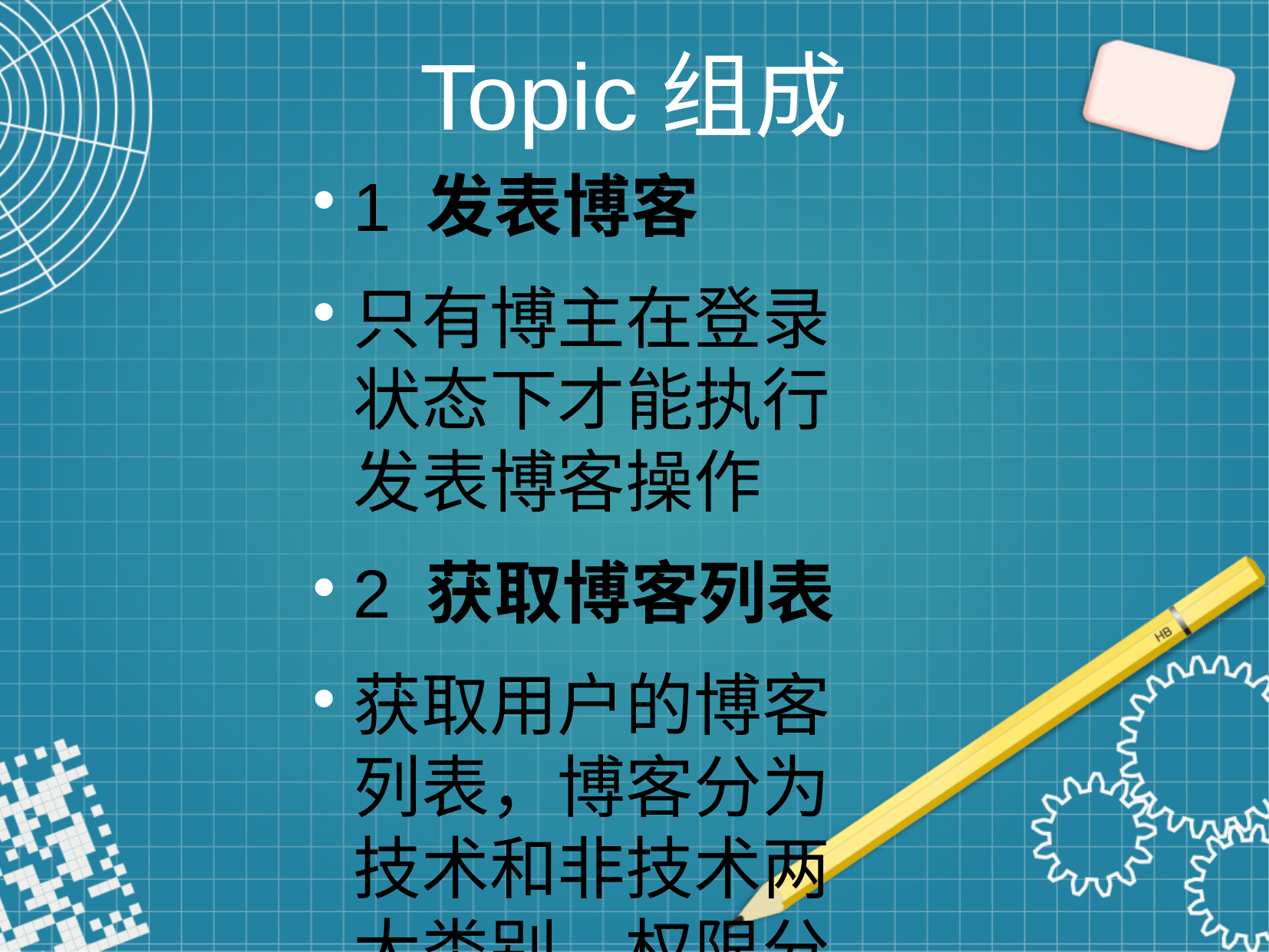

Topic组成
1 发表博客
只有博主在登录状态下才能执行发表博客操作
2 获取博客列表
获取用户的博客列表，博客分为 技术和非技术两大类别，权限分为个人和公开。 其中个人博客只有在博主登录状态下才能获取